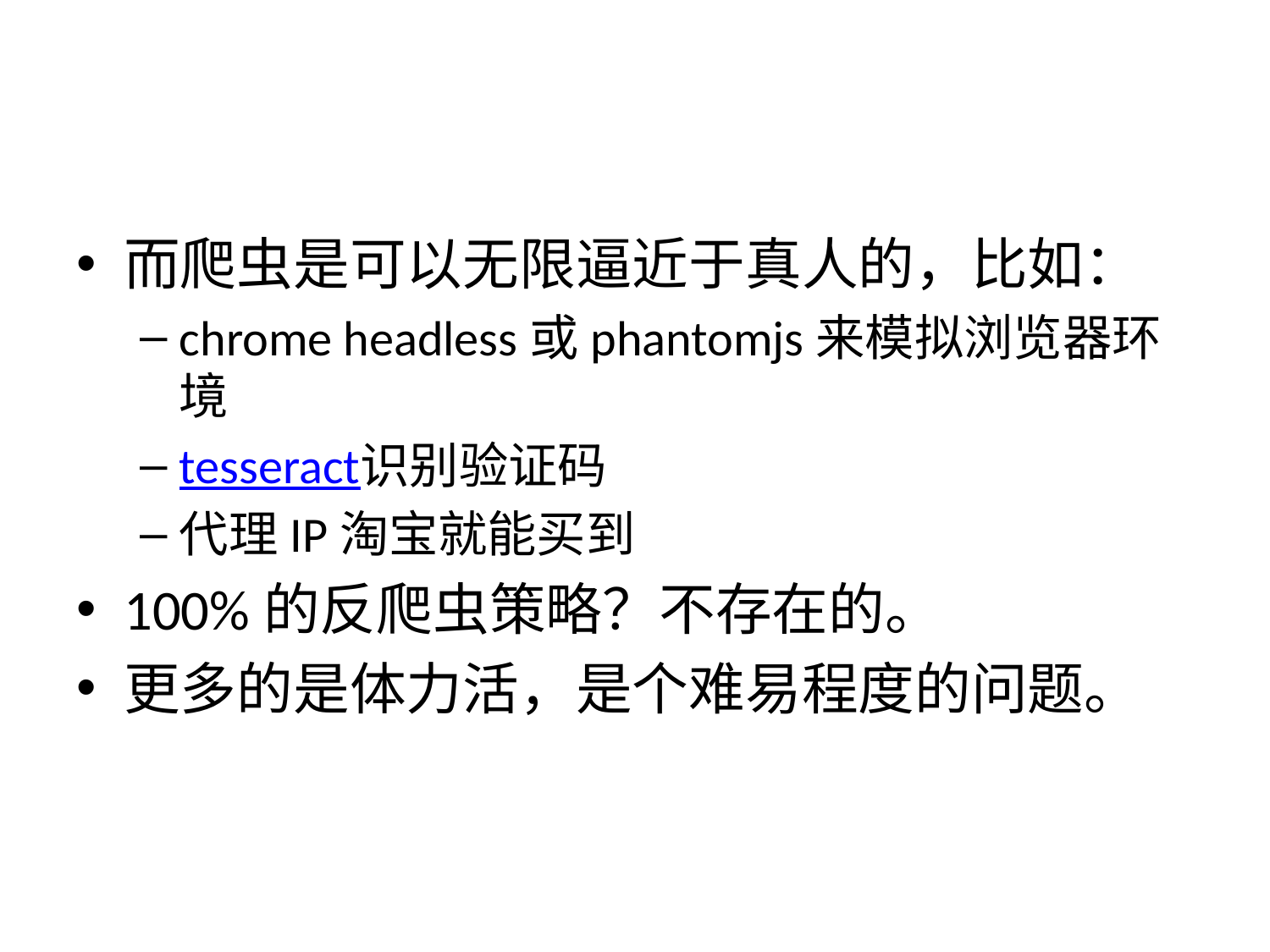

#
而爬虫是可以无限逼近于真人的，比如：
chrome headless或phantomjs来模拟浏览器环境
tesseract识别验证码
代理IP淘宝就能买到
100%的反爬虫策略？不存在的。
更多的是体力活，是个难易程度的问题。